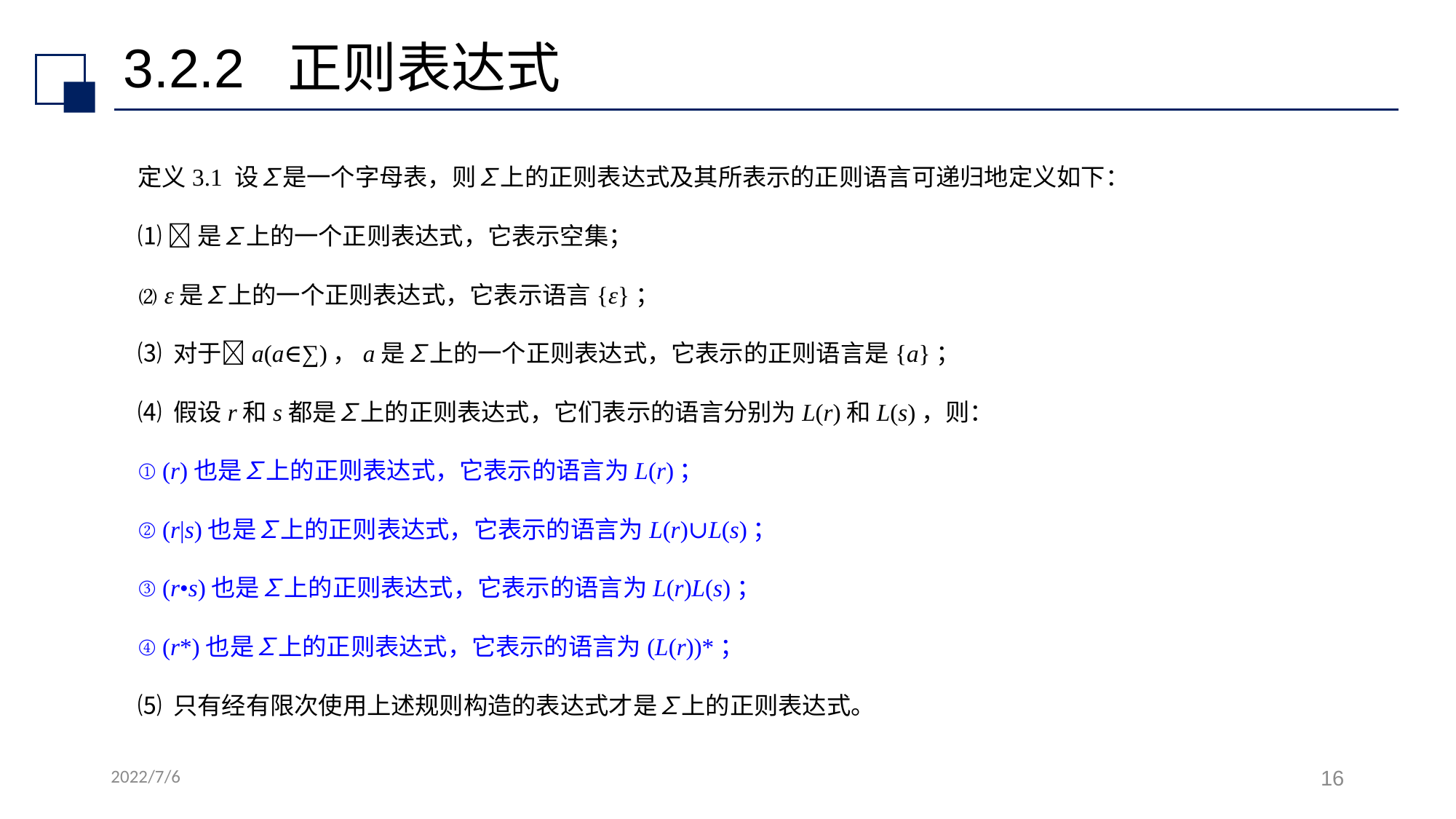

# 3.2.2  正则表达式
定义3.1 设∑是一个字母表，则∑上的正则表达式及其所表示的正则语言可递归地定义如下：
⑴ ∅是∑上的一个正则表达式，它表示空集；
⑵ ε是∑上的一个正则表达式，它表示语言{ε}；
⑶ 对于∀a(a∈∑)，a是∑上的一个正则表达式，它表示的正则语言是{a}；
⑷ 假设r和s都是∑上的正则表达式，它们表示的语言分别为L(r)和L(s)，则：
① (r)也是∑上的正则表达式，它表示的语言为L(r)；
② (r|s)也是∑上的正则表达式，它表示的语言为L(r)∪L(s)；
③ (r•s)也是∑上的正则表达式，它表示的语言为L(r)L(s)；
④ (r*)也是∑上的正则表达式，它表示的语言为(L(r))*；
⑸ 只有经有限次使用上述规则构造的表达式才是∑上的正则表达式。
2022/7/6
16